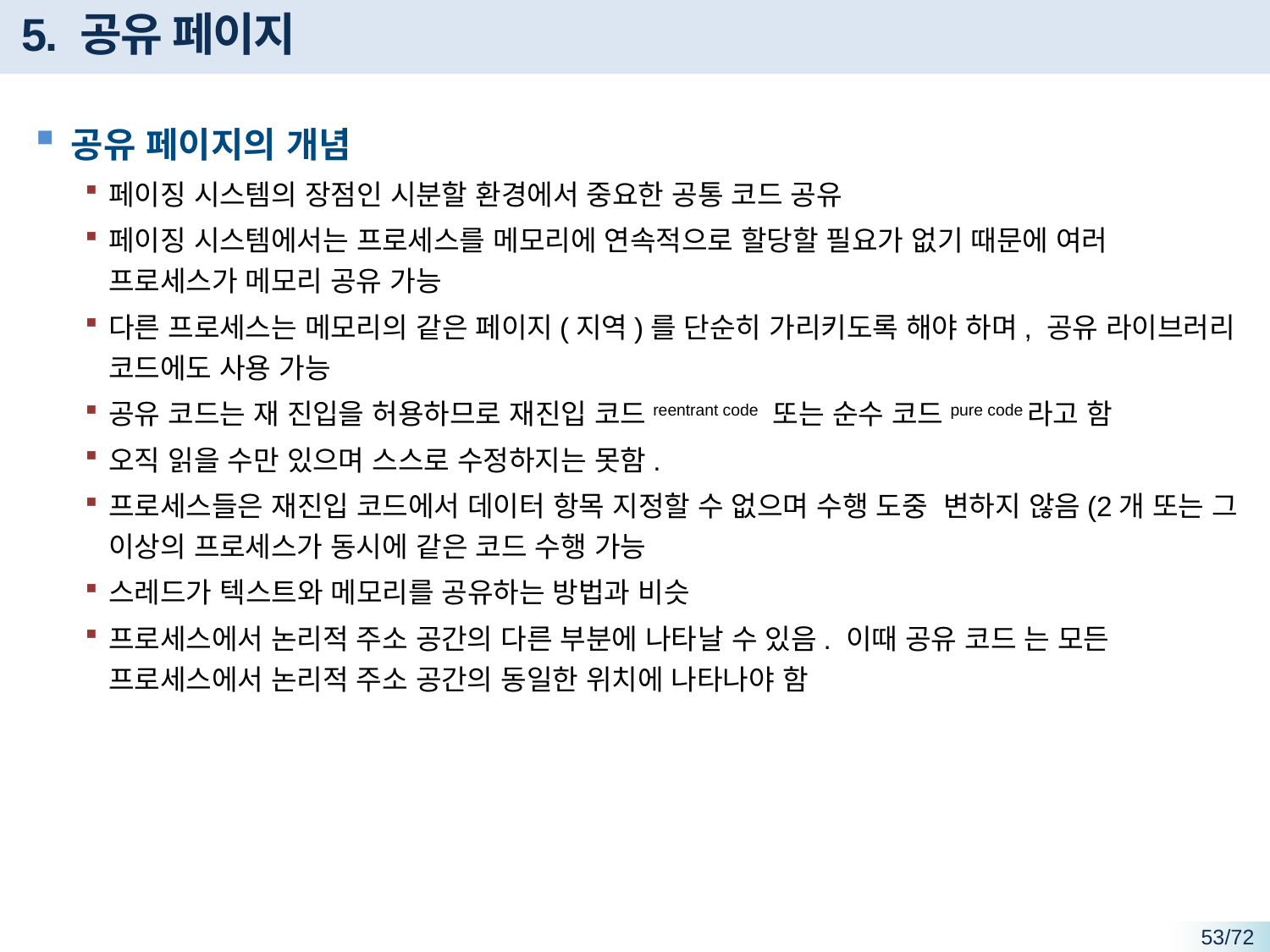

# 5. 공유 페이지
공유 페이지의 개념
페이징 시스템의 장점인 시분할 환경에서 중요한 공통 코드 공유
페이징 시스템에서는 프로세스를 메모리에 연속적으로 할당할 필요가 없기 때문에 여러 프로세스가 메모리 공유 가능
다른 프로세스는 메모리의 같은 페이지(지역)를 단순히 가리키도록 해야 하며, 공유 라이브러리 코드에도 사용 가능
공유 코드는 재 진입을 허용하므로 재진입 코드reentrant code 또는 순수 코드pure code라고 함
오직 읽을 수만 있으며 스스로 수정하지는 못함.
프로세스들은 재진입 코드에서 데이터 항목 지정할 수 없으며 수행 도중  변하지 않음(2개 또는 그 이상의 프로세스가 동시에 같은 코드 수행 가능
스레드가 텍스트와 메모리를 공유하는 방법과 비슷
프로세스에서 논리적 주소 공간의 다른 부분에 나타날 수 있음. 이때 공유 코드 는 모든 프로세스에서 논리적 주소 공간의 동일한 위치에 나타나야 함